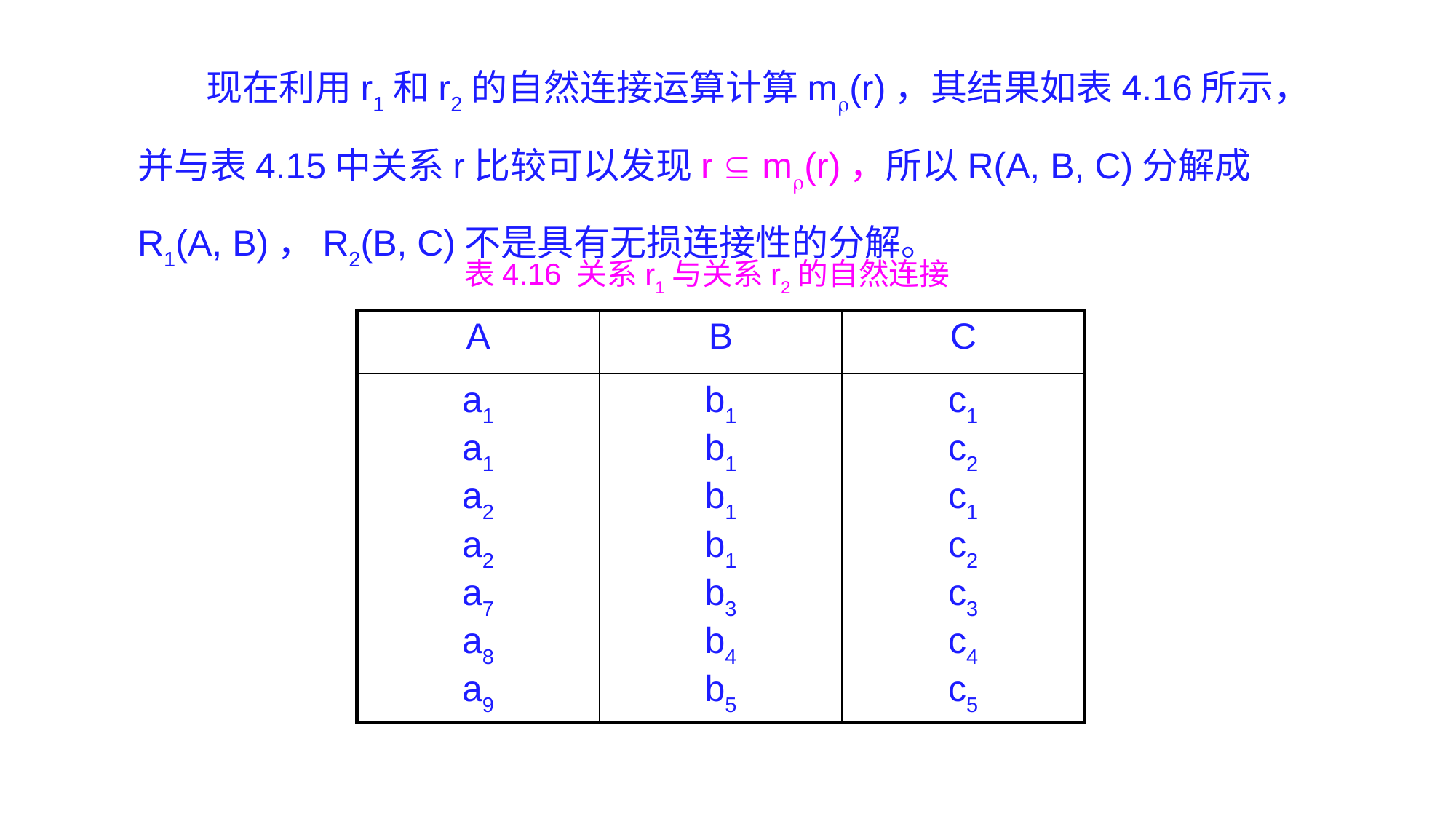

现在利用r1和r2的自然连接运算计算mρ(r)，其结果如表4.16所示，并与表4.15中关系r比较可以发现r ⊆ mρ(r)，所以R(A, B, C)分解成R1(A, B)，R2(B, C)不是具有无损连接性的分解。
表4.16 关系r1与关系r2的自然连接
| A | B | C |
| --- | --- | --- |
| a1 a1 a2 a2 a7 a8 a9 | b1 b1 b1 b1 b3 b4 b5 | c1 c2 c1 c2 c3 c4 c5 |